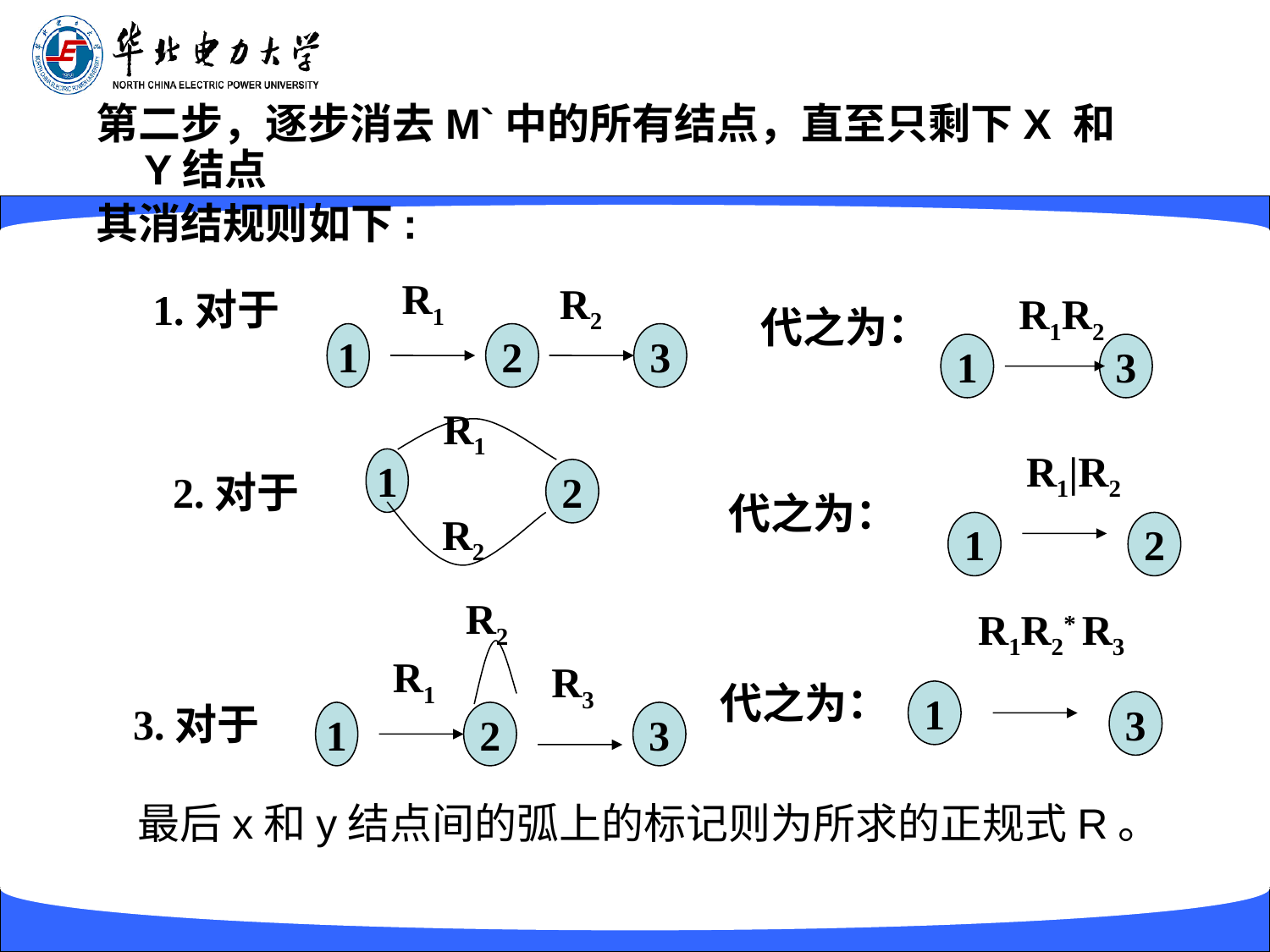

第二步，逐步消去M`中的所有结点，直至只剩下X 和Y结点
其消结规则如下:
R1
R2
1.对于
R1R2

代之为：
1
2
3
1
3

R1

R1|R2

1
2.对于
2
代之为：

R2
1
2

R2
R1R2* R3

R1
R3
代之为：
1
3.对于
3
1
2
3

最后x和y结点间的弧上的标记则为所求的正规式R。